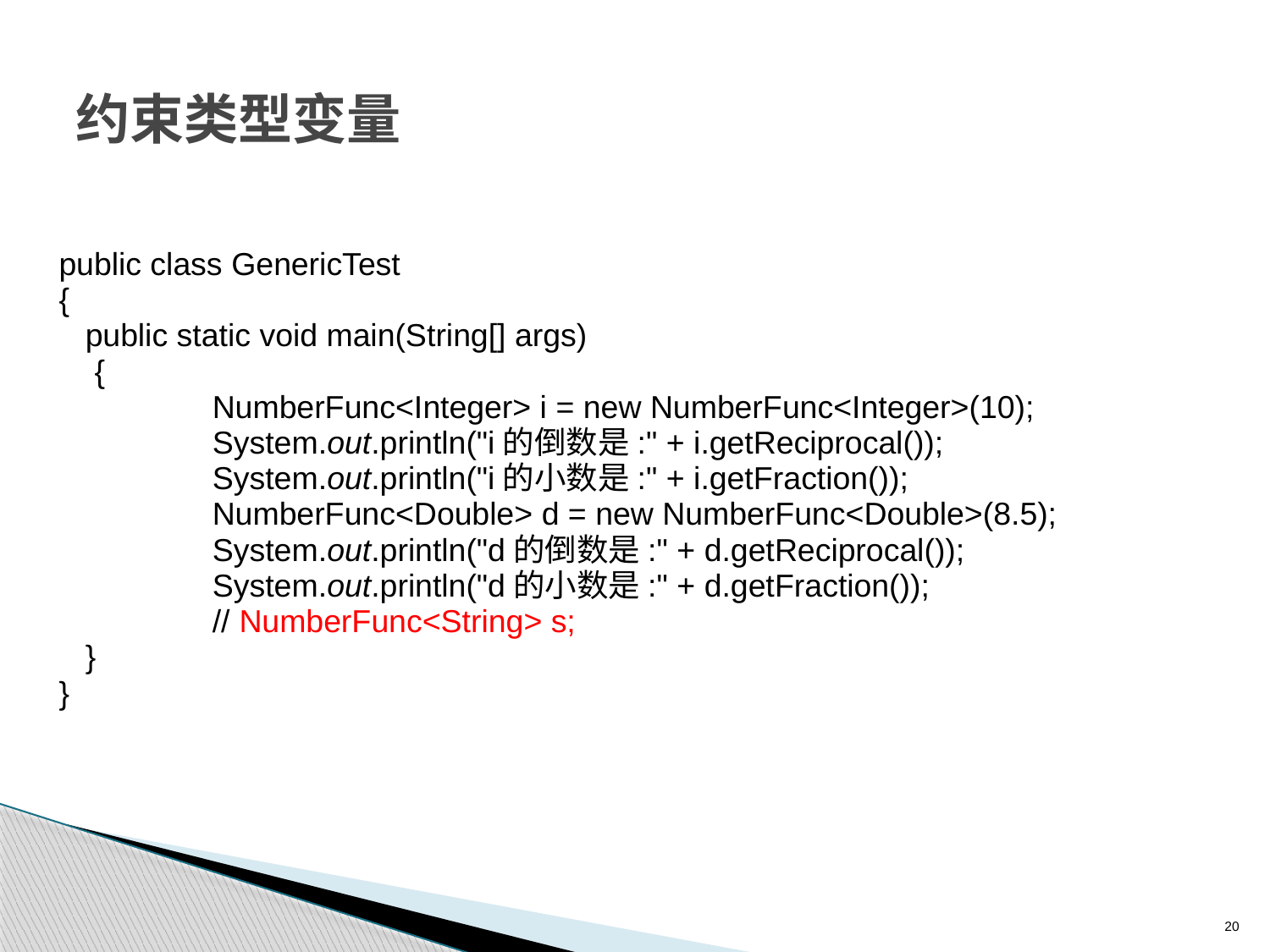

# 约束类型变量
public class GenericTest
{
	public static void main(String[] args)
    {
		NumberFunc<Integer> i = new NumberFunc<Integer>(10);
		System.out.println("i的倒数是:" + i.getReciprocal());
		System.out.println("i的小数是:" + i.getFraction());
		NumberFunc<Double> d = new NumberFunc<Double>(8.5);
		System.out.println("d的倒数是:" + d.getReciprocal());
		System.out.println("d的小数是:" + d.getFraction());
		// NumberFunc<String> s;
	}
}
20